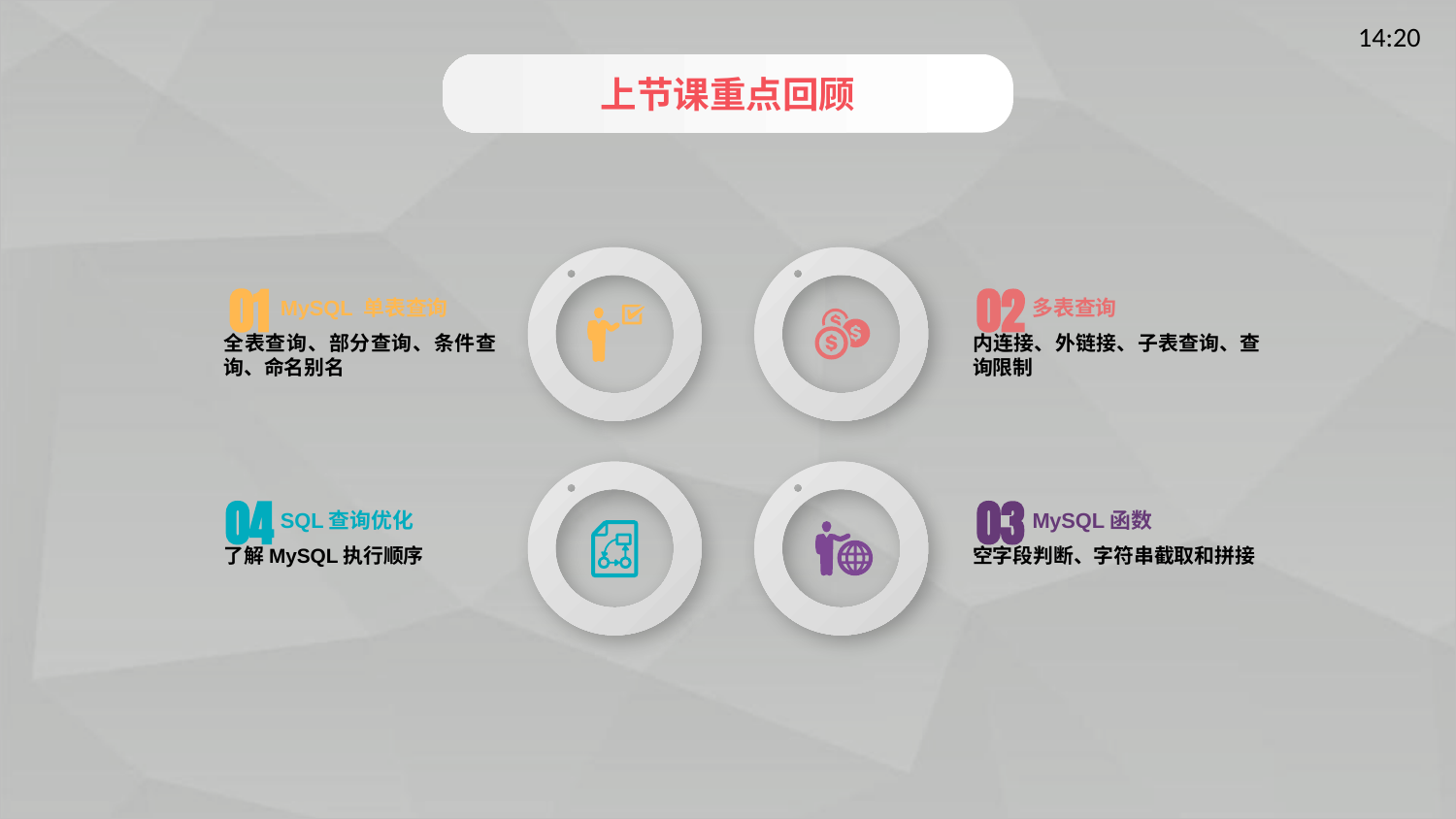

上节课重点回顾

01
MySQL 单表查询
全表查询、部分查询、条件查询、命名别名
02
多表查询
内连接、外链接、子表查询、查询限制

04
SQL查询优化
了解MySQL执行顺序
03
MySQL函数
空字段判断、字符串截取和拼接